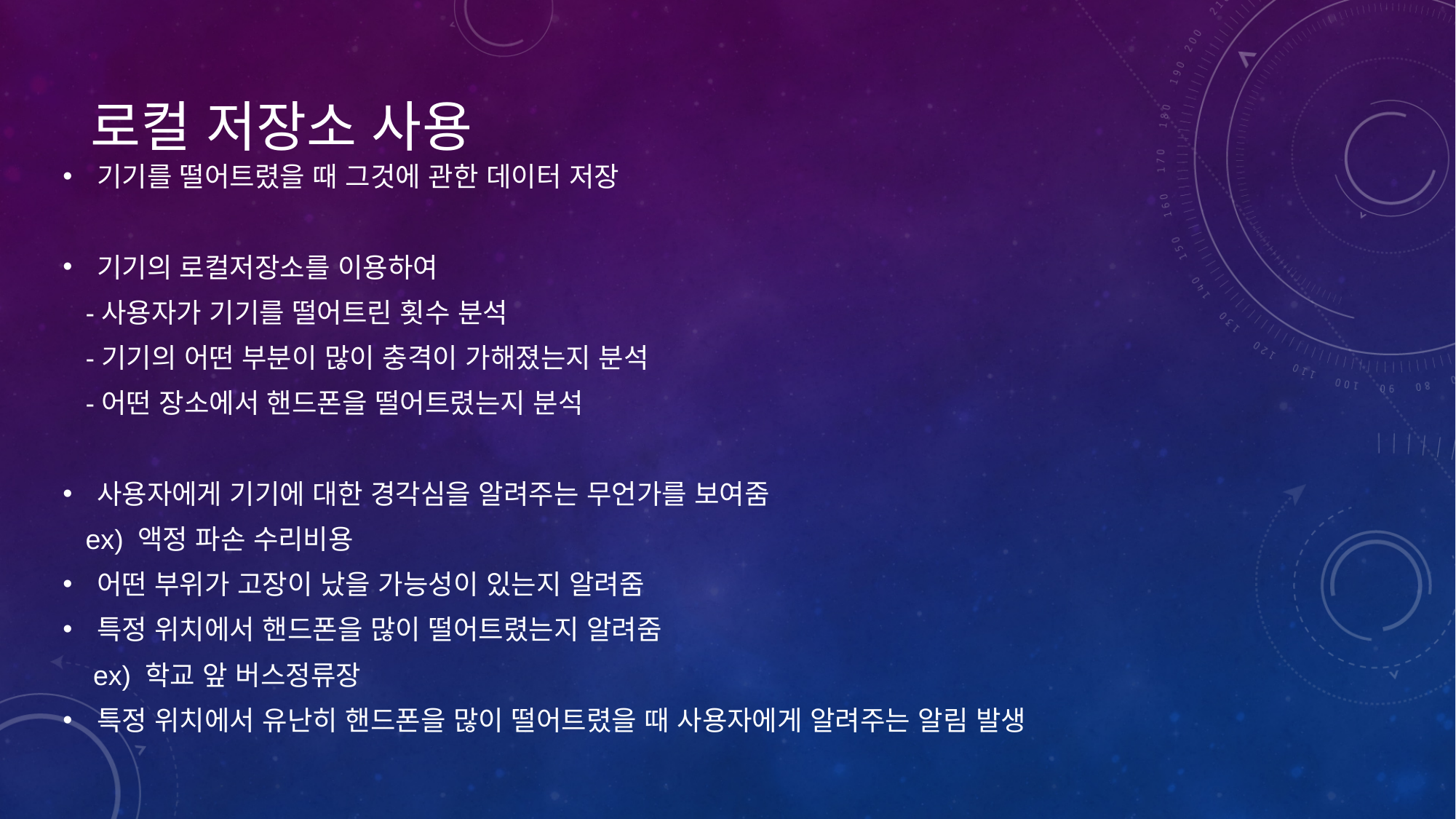

# 로컬 저장소 사용
기기를 떨어트렸을 때 그것에 관한 데이터 저장

기기의 로컬저장소를 이용하여
   -사용자가 기기를 떨어트린 횟수 분석
   -기기의 어떤 부분이 많이 충격이 가해졌는지 분석
   -어떤 장소에서 핸드폰을 떨어트렸는지 분석

사용자에게 기기에 대한 경각심을 알려주는 무언가를 보여줌
   ex) 액정 파손 수리비용
어떤 부위가 고장이 났을 가능성이 있는지 알려줌
특정 위치에서 핸드폰을 많이 떨어트렸는지 알려줌
    ex) 학교 앞 버스정류장
특정 위치에서 유난히 핸드폰을 많이 떨어트렸을 때 사용자에게 알려주는 알림 발생